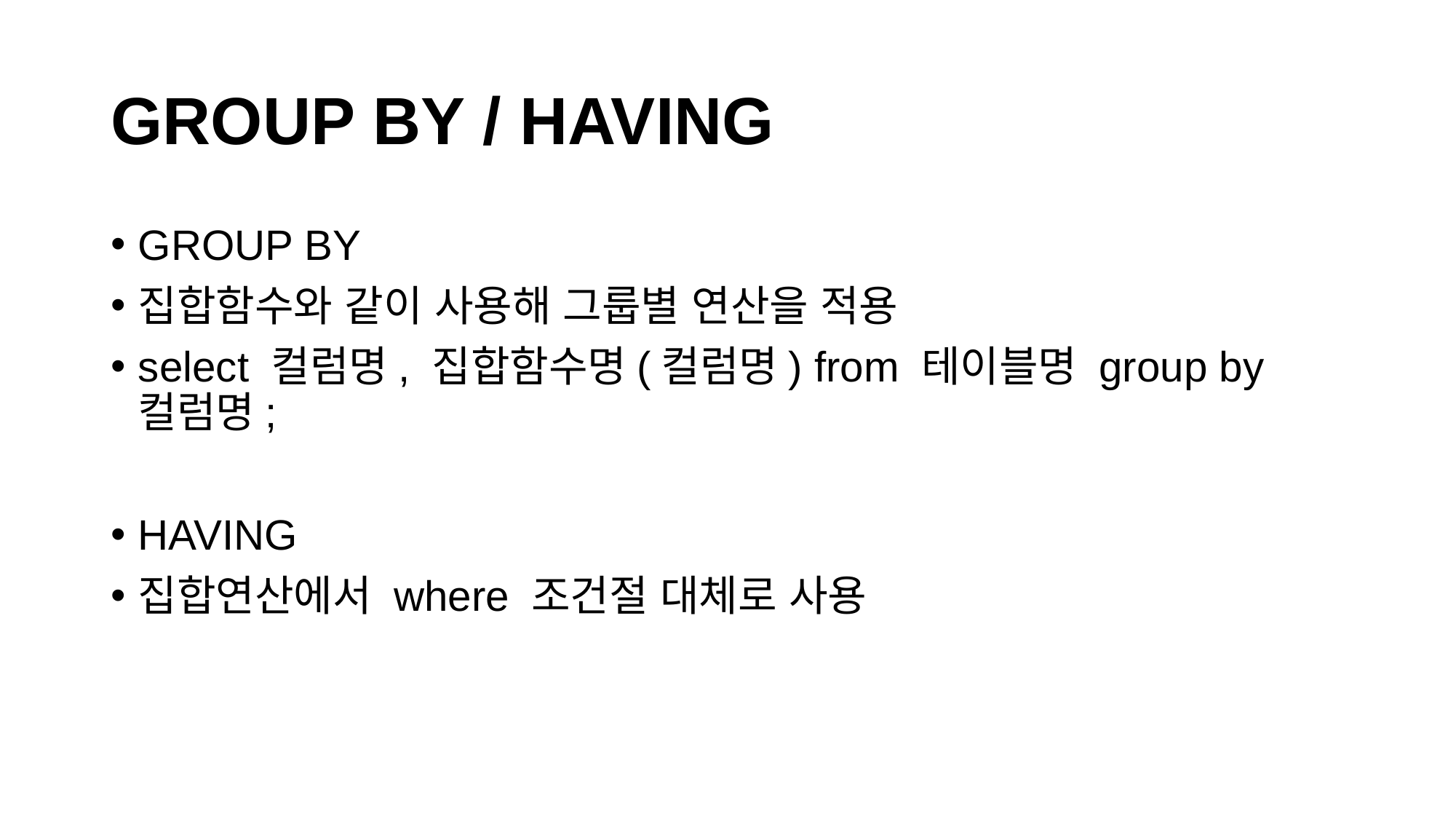

# GROUP BY / HAVING
GROUP BY
집합함수와 같이 사용해 그룹별 연산을 적용
select 컬럼명, 집합함수명(컬럼명) from 테이블명 group by 컬럼명;

HAVING
집합연산에서 where 조건절 대체로 사용